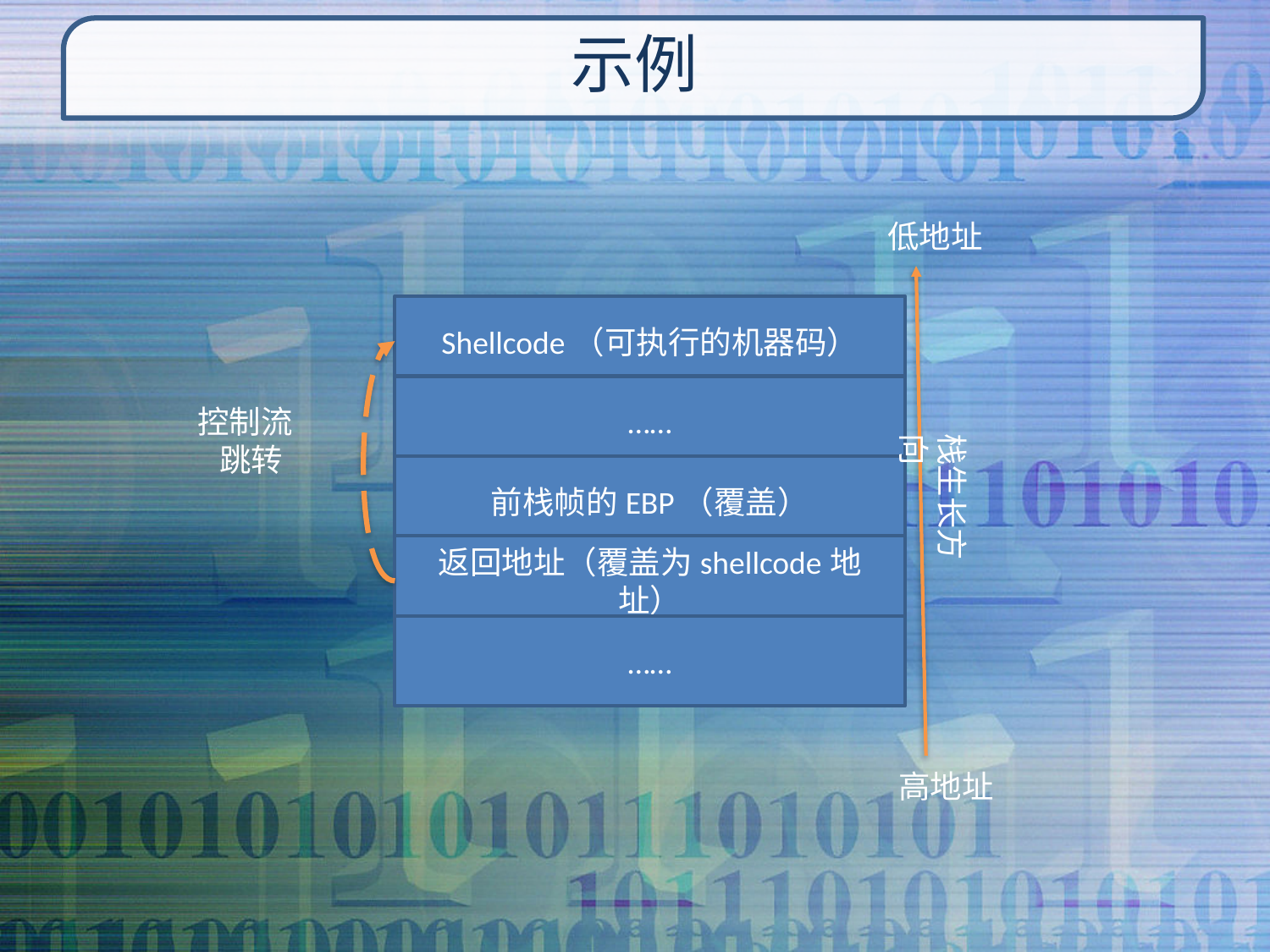

# 示例

低地址
Shellcode（可执行的机器码）
……
控制流
  跳转
栈生长方向
前栈帧的EBP（覆盖）
返回地址（覆盖为shellcode地址）
……
高地址